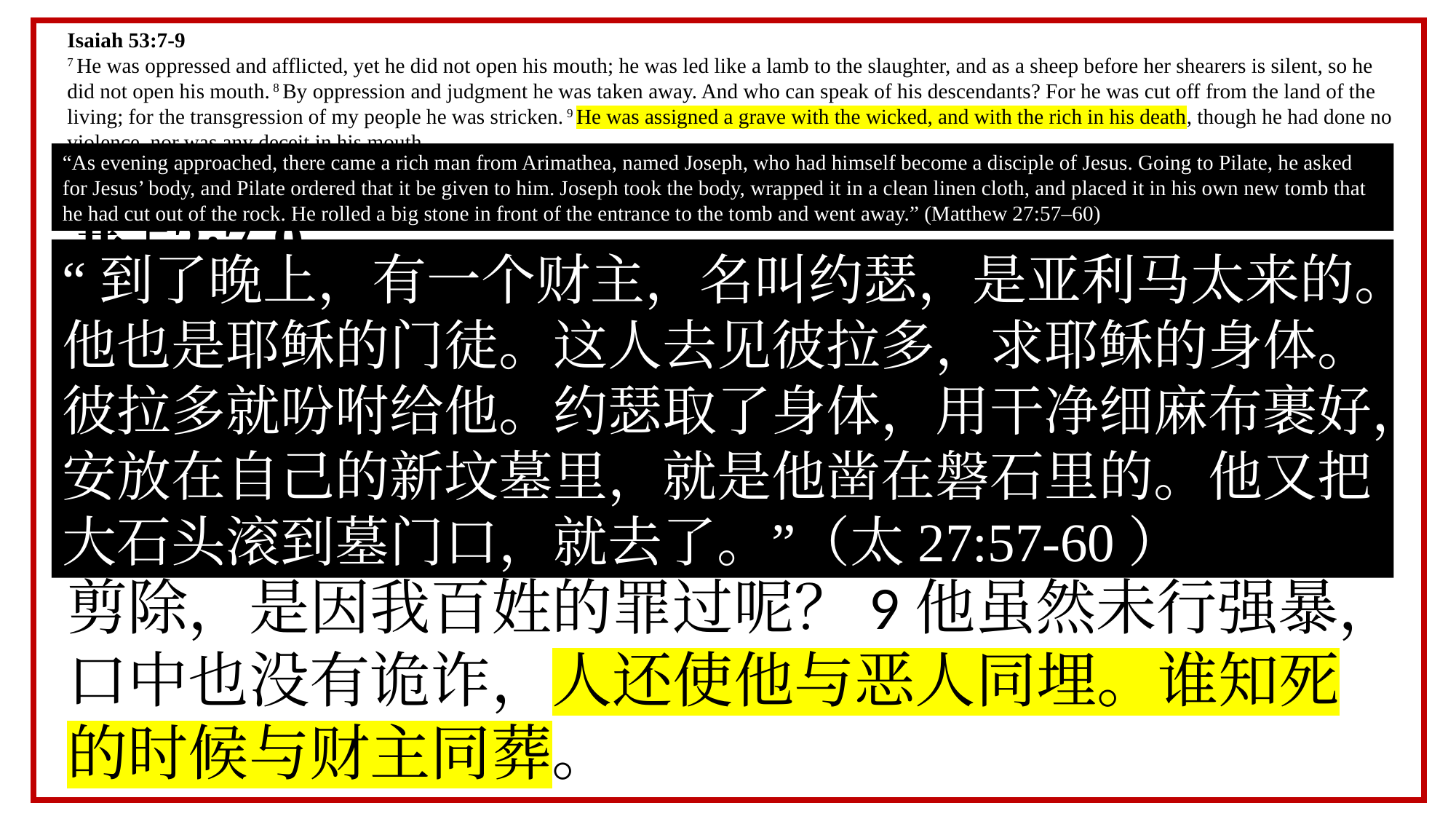

Isaiah 53:7-9
7 He was oppressed and afflicted, yet he did not open his mouth; he was led like a lamb to the slaughter, and as a sheep before her shearers is silent, so he did not open his mouth. 8 By oppression and judgment he was taken away. And who can speak of his descendants? For he was cut off from the land of the living; for the transgression of my people he was stricken. 9 He was assigned a grave with the wicked, and with the rich in his death, though he had done no violence, nor was any deceit in his mouth.

赛53:7-9
7他被欺压，在受苦的时候却不开口。他像羊羔被牵到宰杀之地，又像羊在剪毛的人手下无声，他也是这样不开口。8因受欺压和审判他被夺去。至于他同世的人，谁想他受鞭打，从活人之地被剪除，是因我百姓的罪过呢？9他虽然未行强暴，口中也没有诡诈，人还使他与恶人同埋。谁知死的时候与财主同葬。

“As evening approached, there came a rich man from Arimathea, named Joseph, who had himself become a disciple of Jesus. Going to Pilate, he asked for Jesus’ body, and Pilate ordered that it be given to him. Joseph took the body, wrapped it in a clean linen cloth, and placed it in his own new tomb that he had cut out of the rock. He rolled a big stone in front of the entrance to the tomb and went away.” (Matthew 27:57–60)
“到了晚上，有一个财主，名叫约瑟，是亚利马太来的。他也是耶稣的门徒。这人去见彼拉多，求耶稣的身体。彼拉多就吩咐给他。约瑟取了身体，用干净细麻布裹好，安放在自己的新坟墓里，就是他凿在磐石里的。他又把大石头滚到墓门口，就去了。”（太27:57-60）